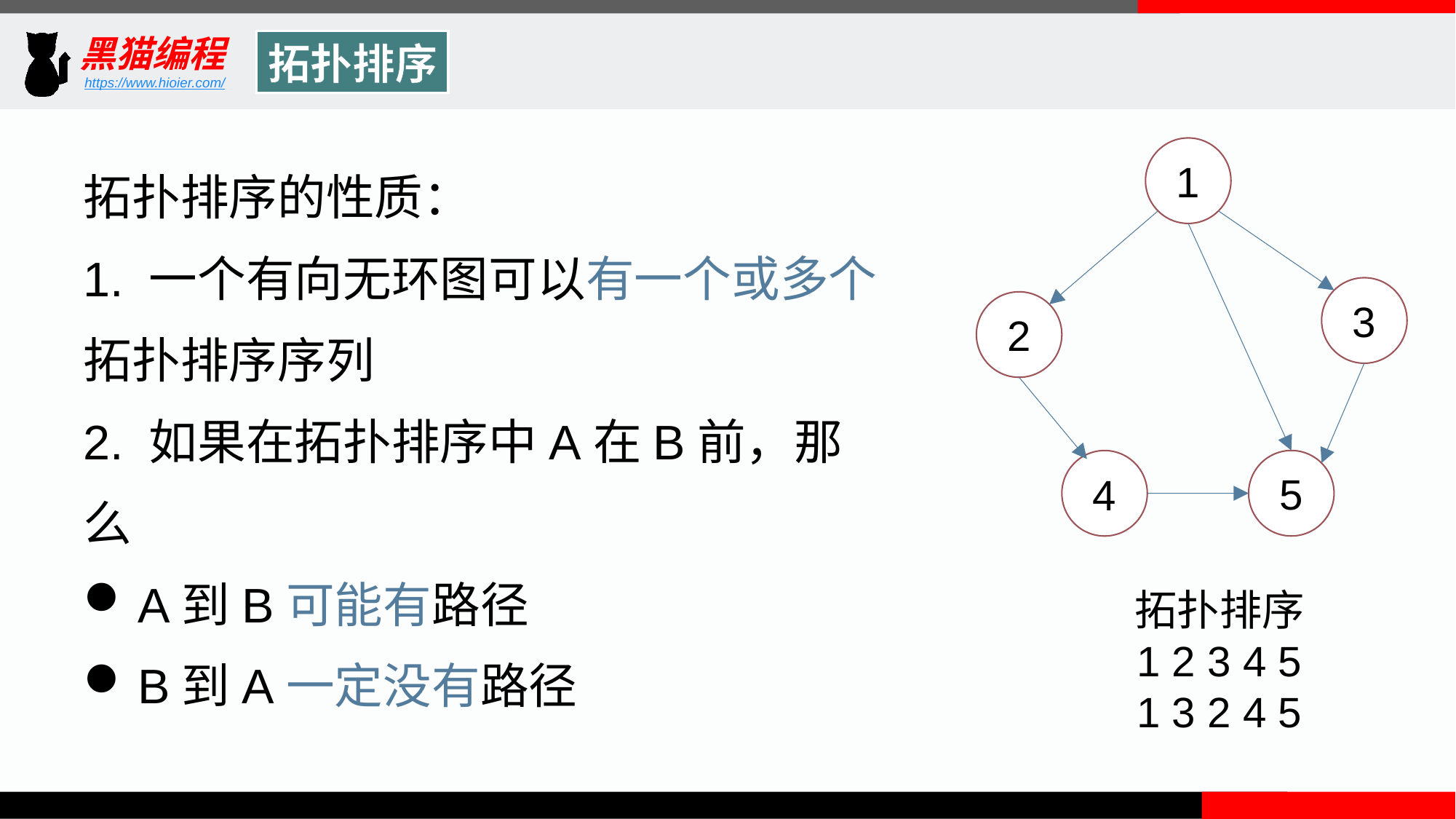

拓扑排序
拓扑排序的性质：
1. 一个有向无环图可以有一个或多个拓扑排序序列
2. 如果在拓扑排序中A在B前，那么
A到B可能有路径
B到A一定没有路径
1
3
2
5
4
拓扑排序
1 2 3 4 5
1 3 2 4 5